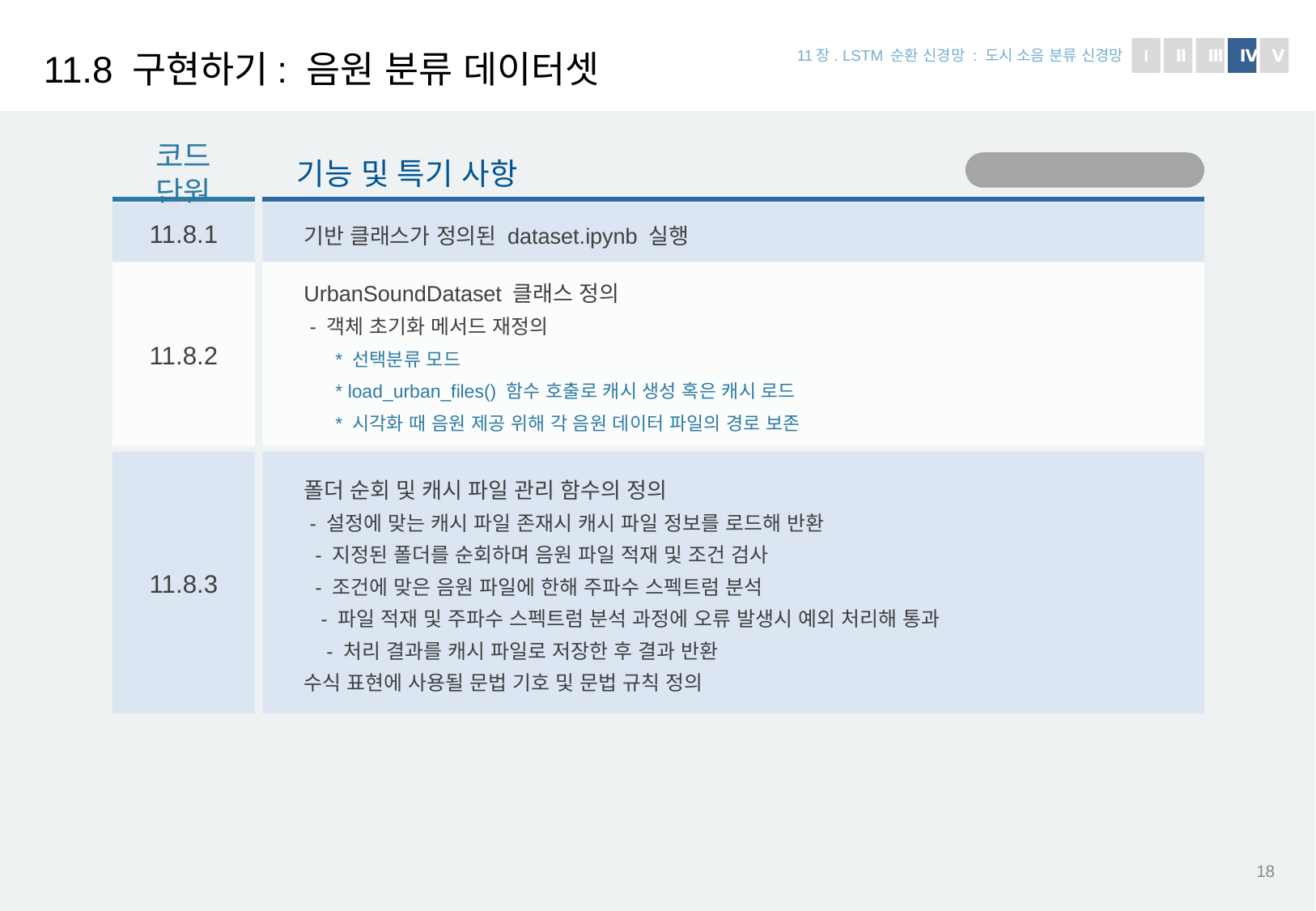

# 11.8 구현하기: 음원 분류 데이터셋
11장. LSTM 순환 신경망 : 도시 소음 분류 신경망
I
Ⅱ
Ⅲ
Ⅳ
Ⅴ
코드 단원
기능 및 특기 사항
dataset_sounds.ipynb

11.8.1
기반 클래스가 정의된 dataset.ipynb 실행

UrbanSoundDataset 클래스 정의
 - 객체 초기화 메서드 재정의
      * 선택분류 모드
      * load_urban_files() 함수 호출로 캐시 생성 혹은 캐시 로드
      * 시각화 때 음원 제공 위해 각 음원 데이터 파일의 경로 보존
11.8.2

폴더 순회 및 캐시 파일 관리 함수의 정의
 - 설정에 맞는 캐시 파일 존재시 캐시 파일 정보를 로드해 반환
  - 지정된 폴더를 순회하며 음원 파일 적재 및 조건 검사
  - 조건에 맞은 음원 파일에 한해 주파수 스펙트럼 분석
   - 파일 적재 및 주파수 스펙트럼 분석 과정에 오류 발생시 예외 처리해 통과
    - 처리 결과를 캐시 파일로 저장한 후 결과 반환
수식 표현에 사용될 문법 기호 및 문법 규칙 정의
11.8.3
18